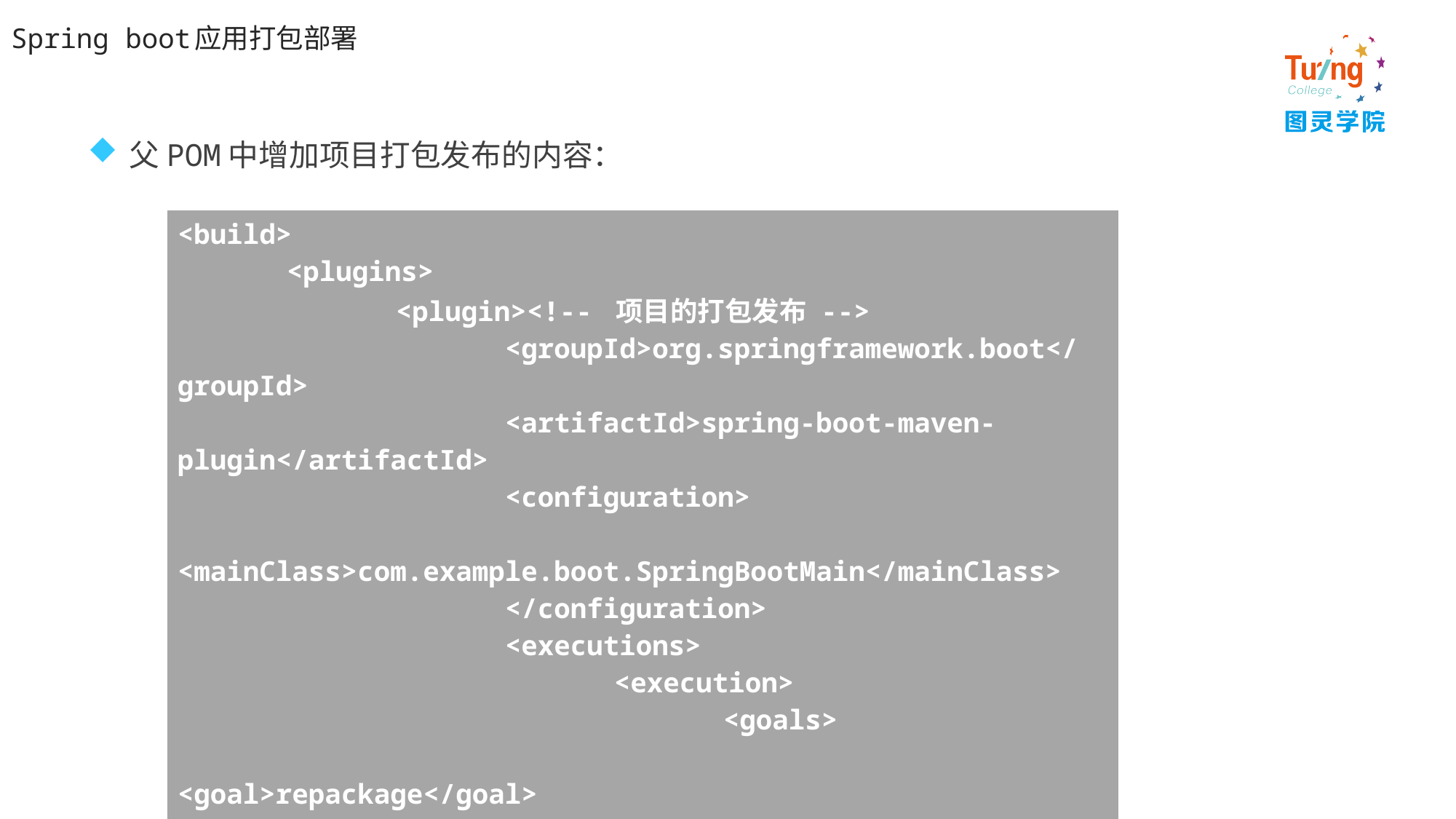

# Spring boot应用打包部署
父POM中增加项目打包发布的内容：

| <build> <plugins> <plugin><!-- 项目的打包发布 --> <groupId>org.springframework.boot</groupId> <artifactId>spring-boot-maven-plugin</artifactId> <configuration> <mainClass>com.example.boot.SpringBootMain</mainClass> </configuration> <executions> <execution> <goals> <goal>repackage</goal> </goals> </execution> </executions> </plugin> </plugins> </build> |
| --- |